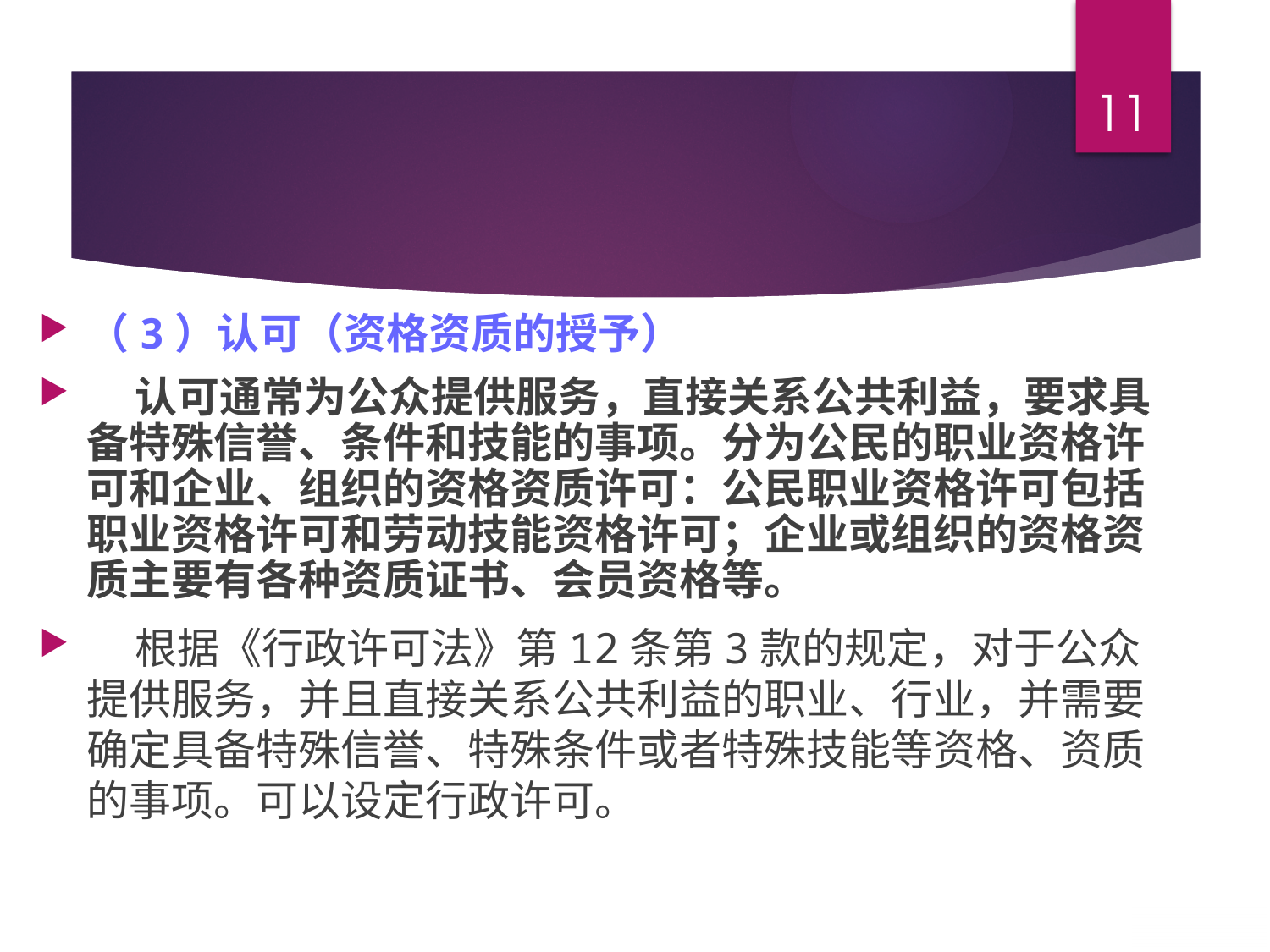

11
#
（3）认可（资格资质的授予）
    认可通常为公众提供服务，直接关系公共利益，要求具备特殊信誉、条件和技能的事项。分为公民的职业资格许可和企业、组织的资格资质许可：公民职业资格许可包括职业资格许可和劳动技能资格许可；企业或组织的资格资质主要有各种资质证书、会员资格等。
    根据《行政许可法》第12条第3款的规定，对于公众提供服务，并且直接关系公共利益的职业、行业，并需要确定具备特殊信誉、特殊条件或者特殊技能等资格、资质的事项。可以设定行政许可。